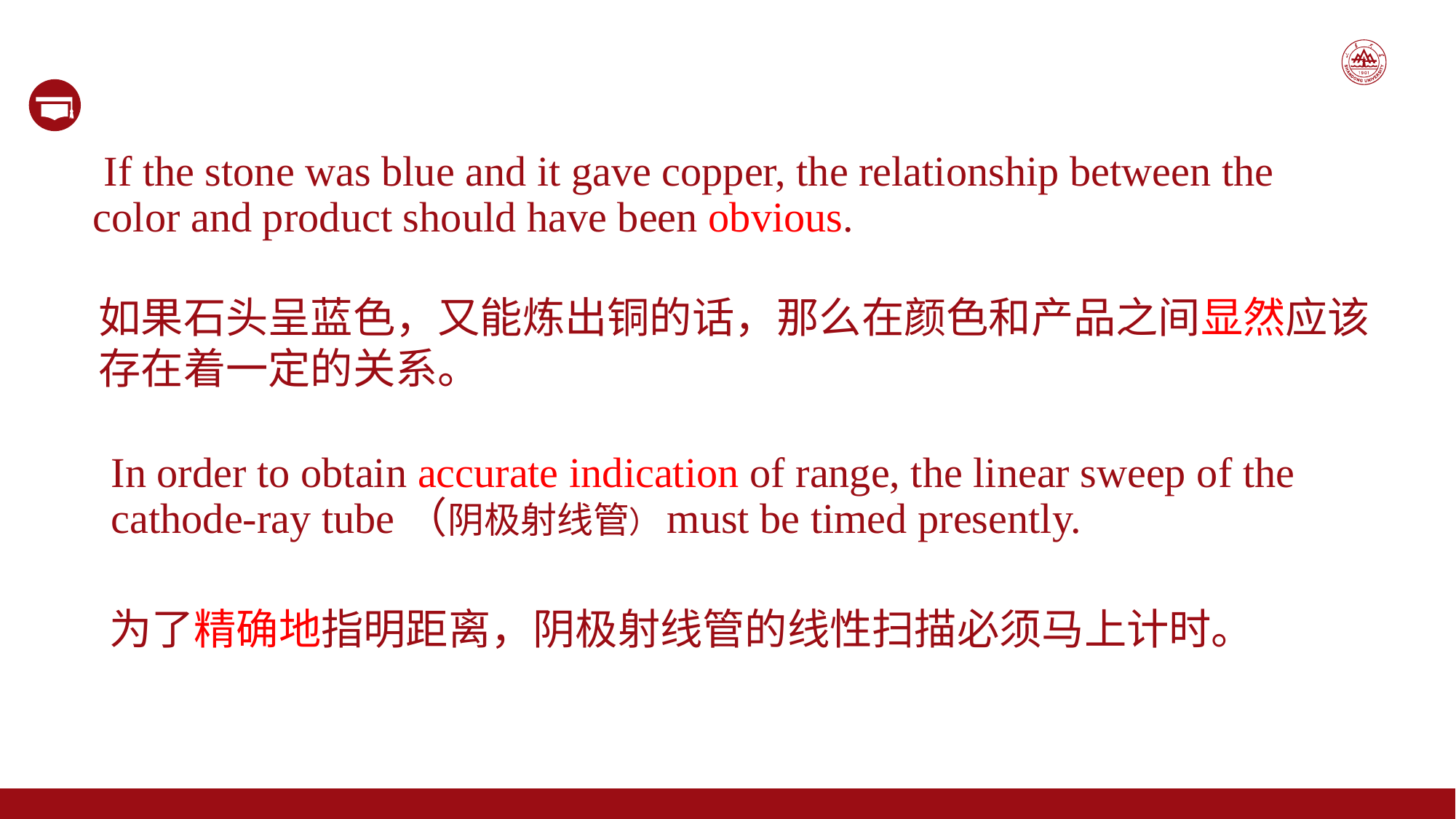

If the stone was blue and it gave copper, the relationship between the color and product should have been obvious.
如果石头呈蓝色，又能炼出铜的话，那么在颜色和产品之间显然应该存在着一定的关系。
In order to obtain accurate indication of range, the linear sweep of the cathode-ray tube（阴极射线管）must be timed presently.
为了精确地指明距离，阴极射线管的线性扫描必须马上计时。